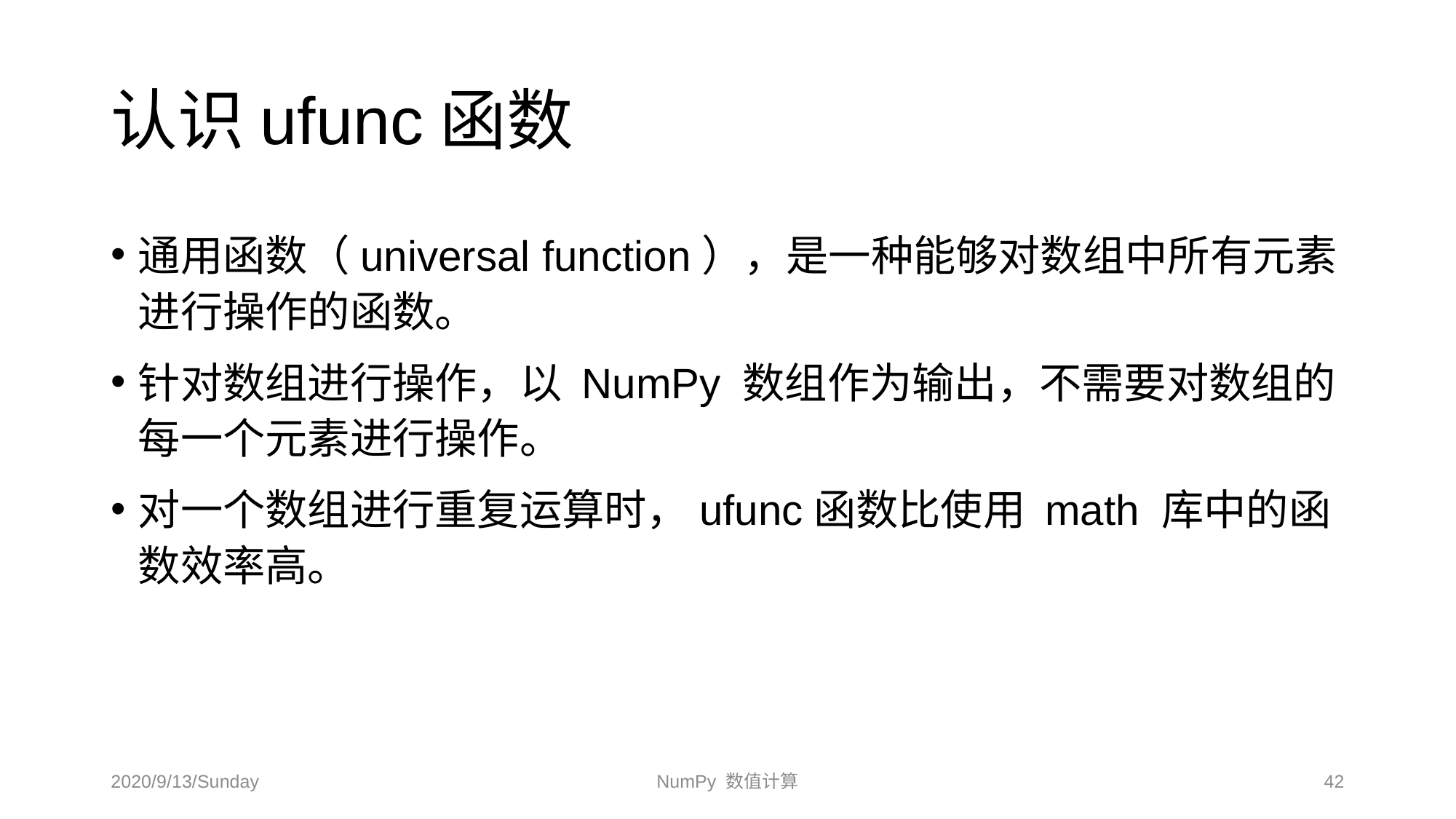

# 认识ufunc函数
通用函数（universal function），是一种能够对数组中所有元素进行操作的函数。
针对数组进行操作，以 NumPy 数组作为输出，不需要对数组的每一个元素进行操作。
对一个数组进行重复运算时，ufunc函数比使用 math 库中的函数效率高。
2020/9/13/Sunday
NumPy 数值计算
42